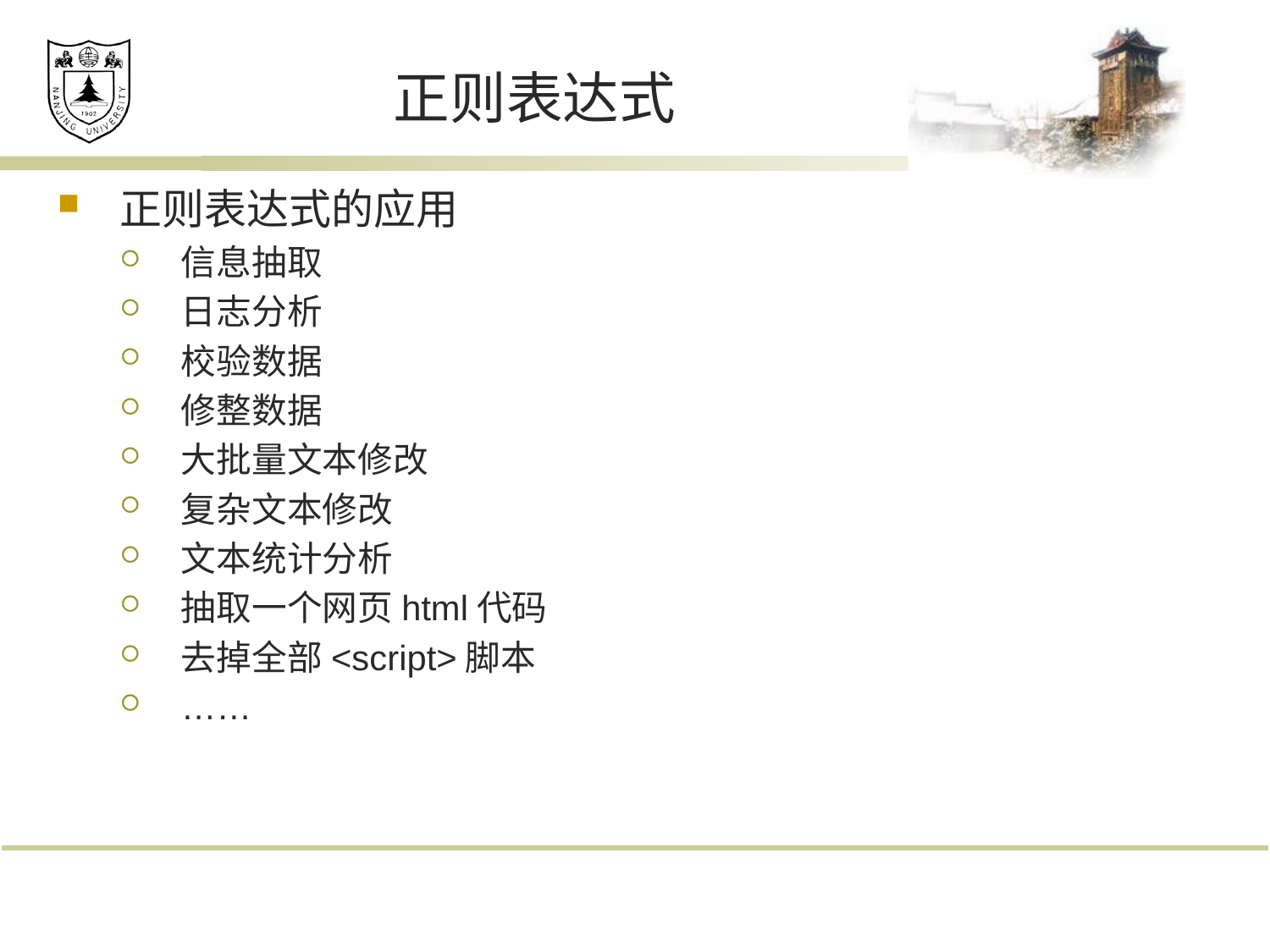

# 正则表达式
正则表达式的应用
信息抽取
日志分析
校验数据
修整数据
大批量文本修改
复杂文本修改
文本统计分析
抽取一个网页html代码
去掉全部<script>脚本
……